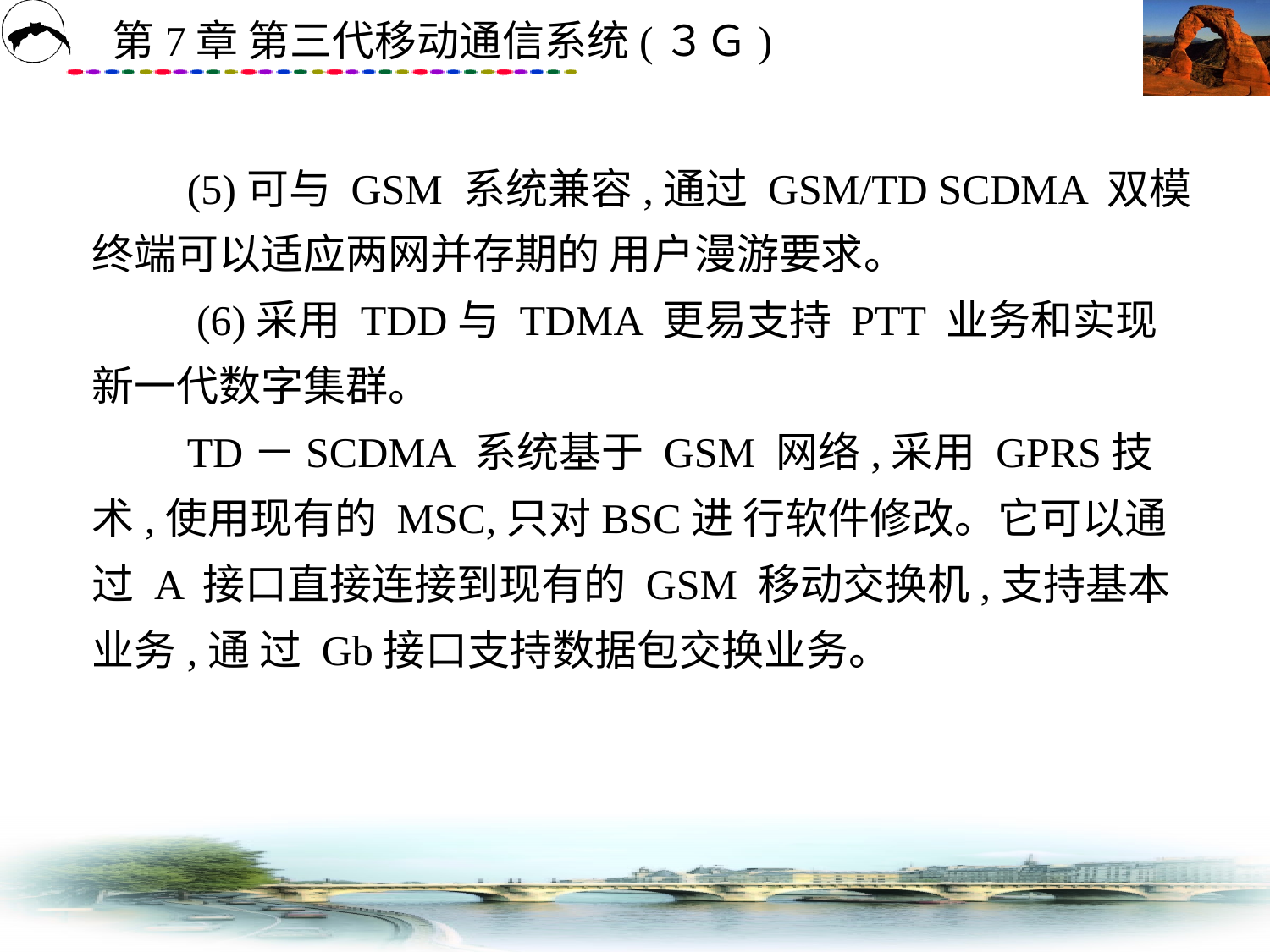

# (5)可与 GSM 系统兼容,通过 GSM/TD SCDMA 双模终端可以适应两网并存期的 用户漫游要求。 　　 (6)采用 TDD与 TDMA 更易支持 PTT 业务和实现新一代数字集群。 　　TD－SCDMA 系统基于 GSM 网络,采用 GPRS技术,使用现有的 MSC,只对BSC进 行软件修改。它可以通过 A 接口直接连接到现有的 GSM 移动交换机,支持基本业务,通 过 Gb接口支持数据包交换业务。